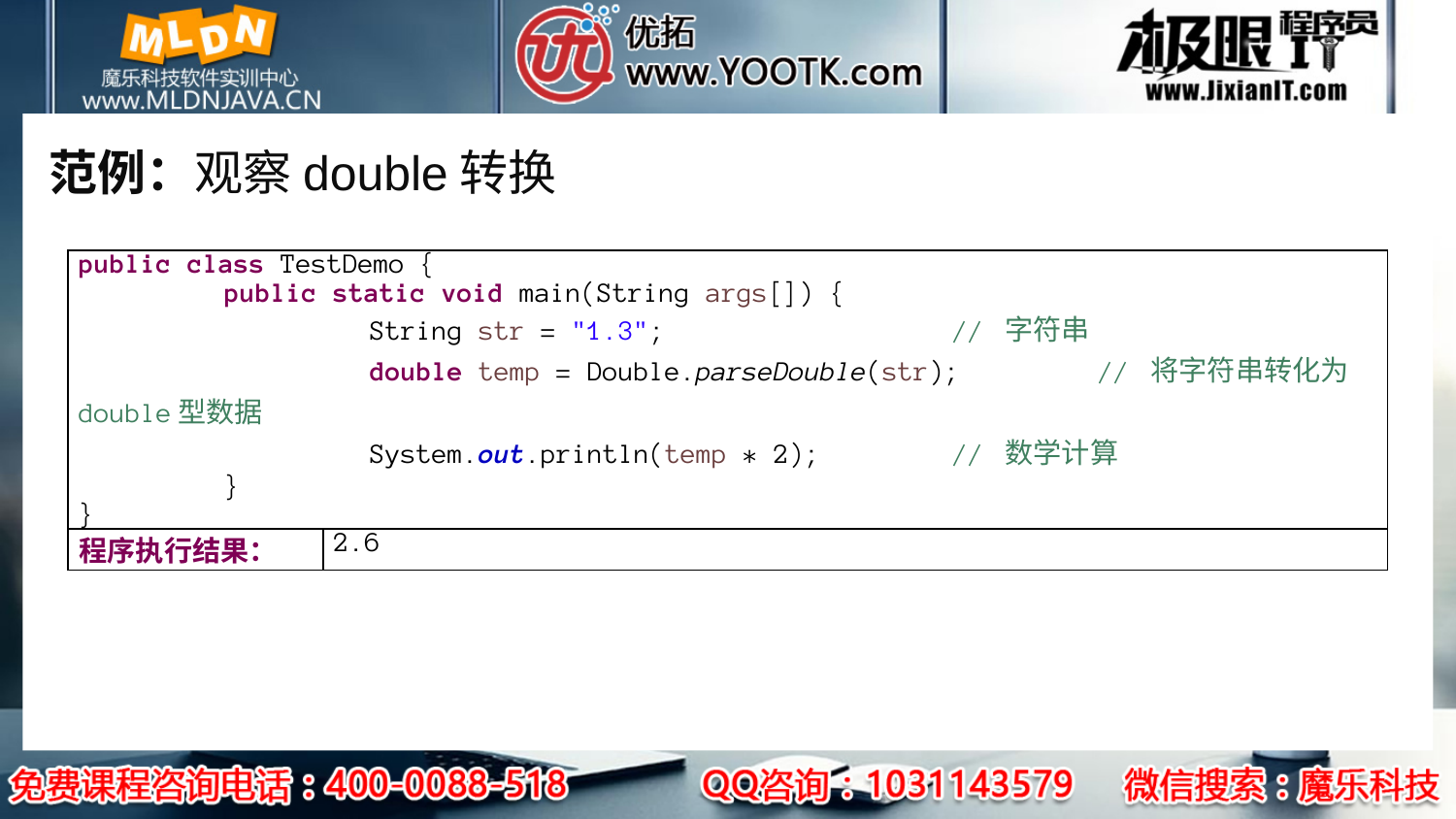

# 范例：观察double转换
| public class TestDemo { public static void main(String args[]) { String str = "1.3"; // 字符串 double temp = Double.parseDouble(str); // 将字符串转化为double型数据 System.out.println(temp \* 2); // 数学计算 } } |  |
| --- | --- |
| 程序执行结果： | 2.6 |